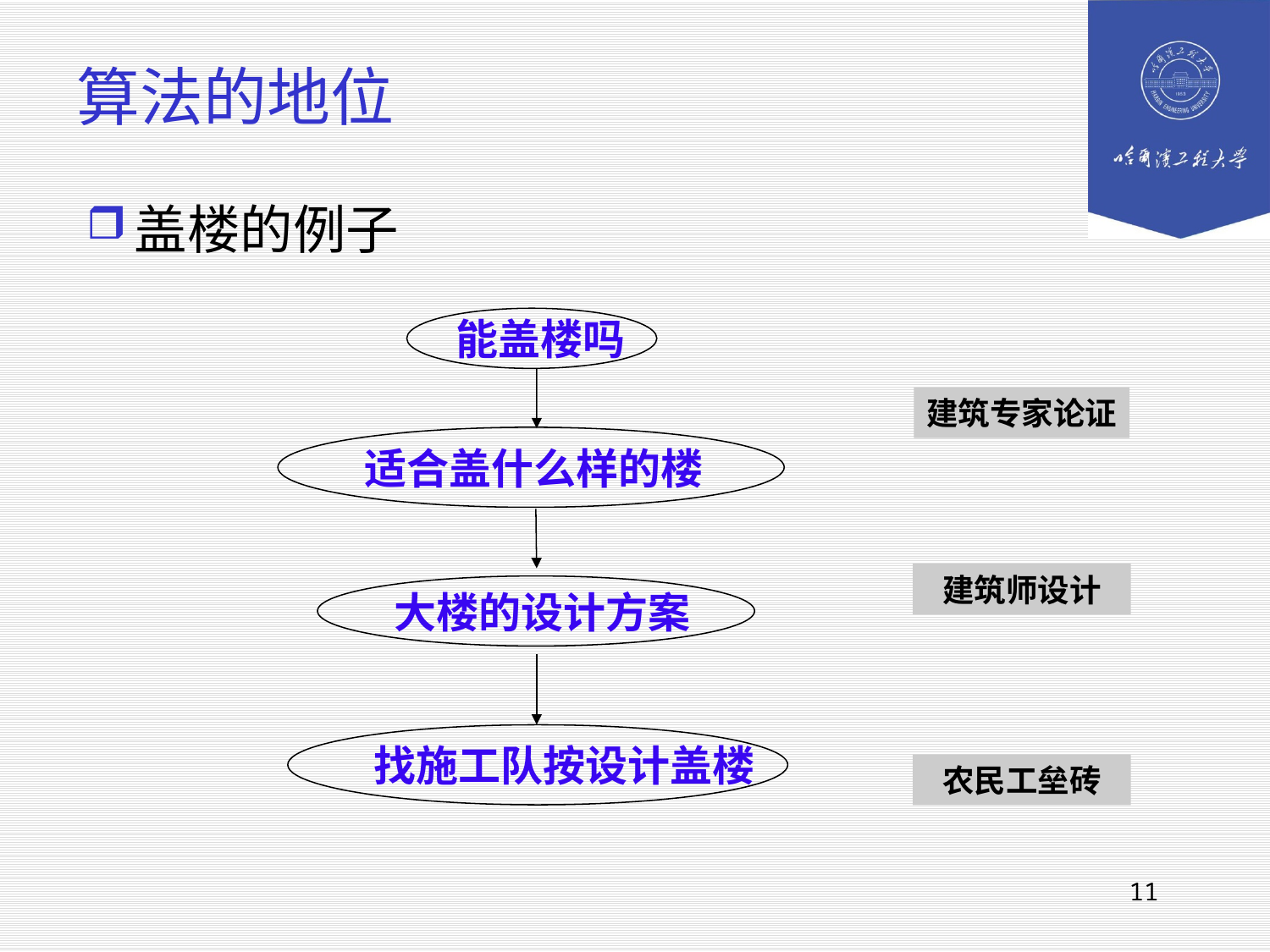

# 算法的地位
盖楼的例子
能盖楼吗

建筑专家论证
适合盖什么样的楼

建筑师设计
大楼的设计方案

找施工队按设计盖楼
农民工垒砖
11